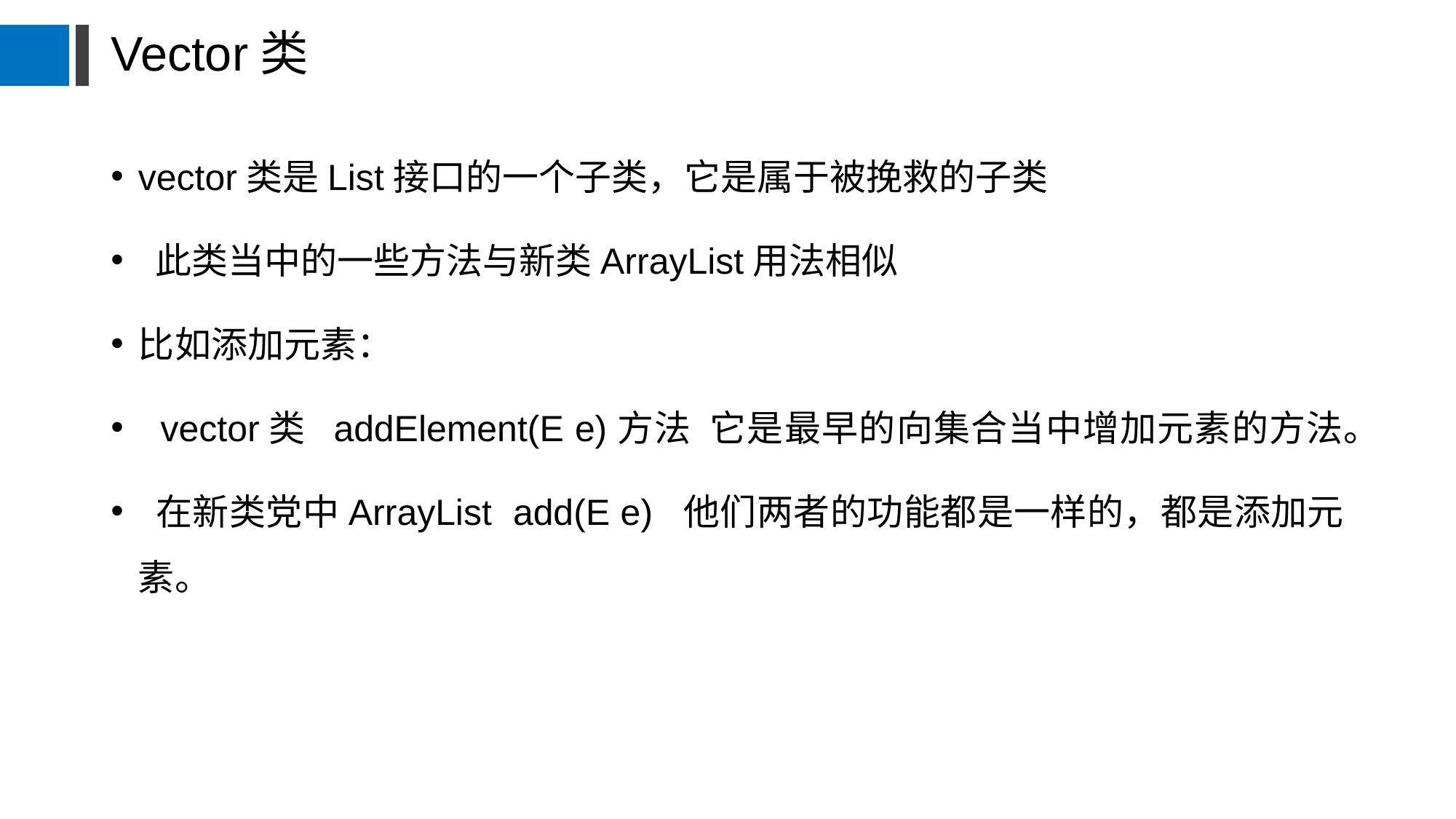

# Vector类
vector类是List接口的一个子类，它是属于被挽救的子类
 此类当中的一些方法与新类ArrayList用法相似
比如添加元素：
  vector类  addElement(E e)方法  它是最早的向集合当中增加元素的方法。
 在新类党中ArrayList  add(E e)  他们两者的功能都是一样的，都是添加元素。